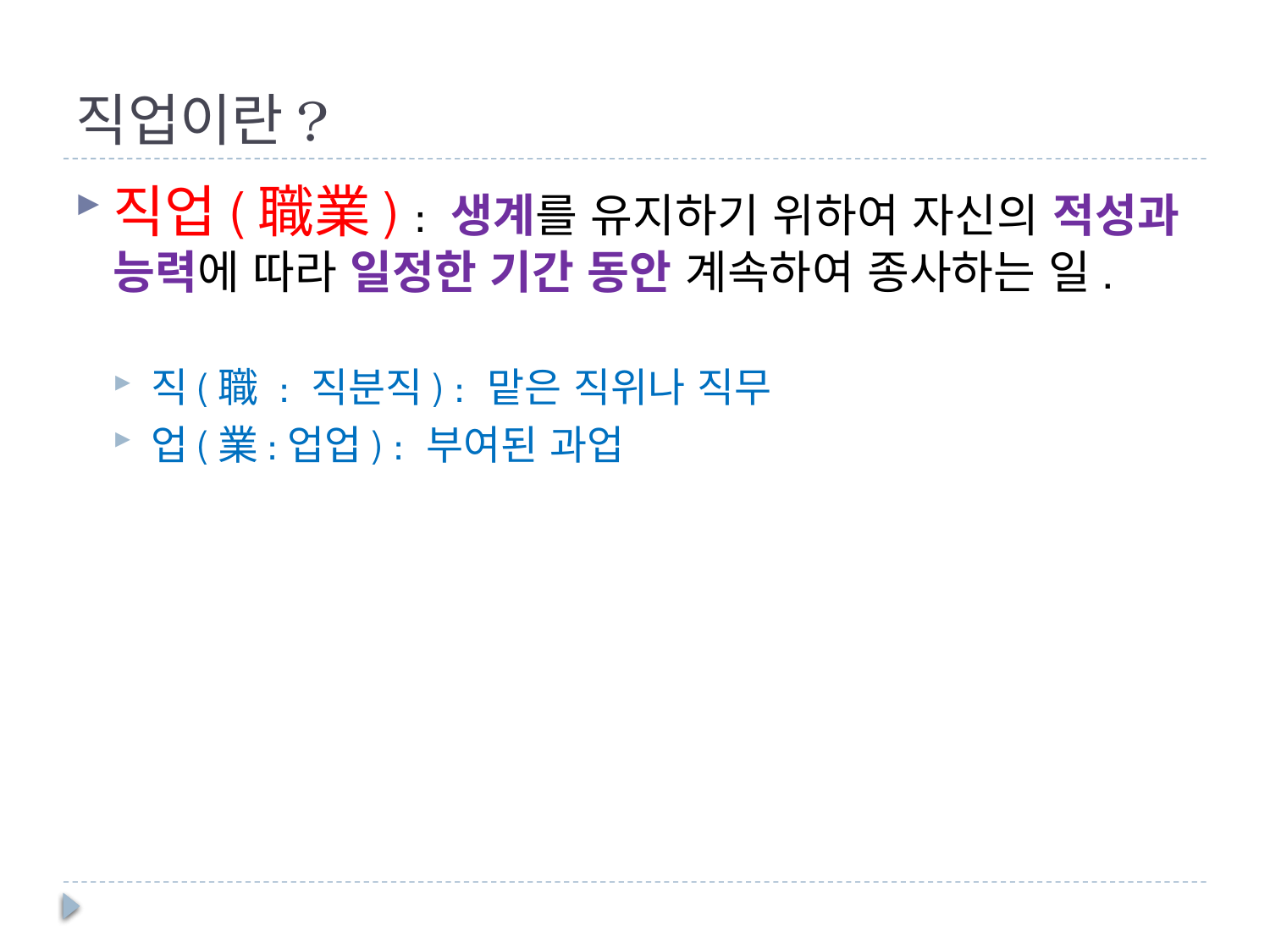

# 직업이란?
직업(職業) : 생계를 유지하기 위하여 자신의 적성과 능력에 따라 일정한 기간 동안 계속하여 종사하는 일.
직(職 : 직분직) : 맡은 직위나 직무
업(業:업업) : 부여된 과업